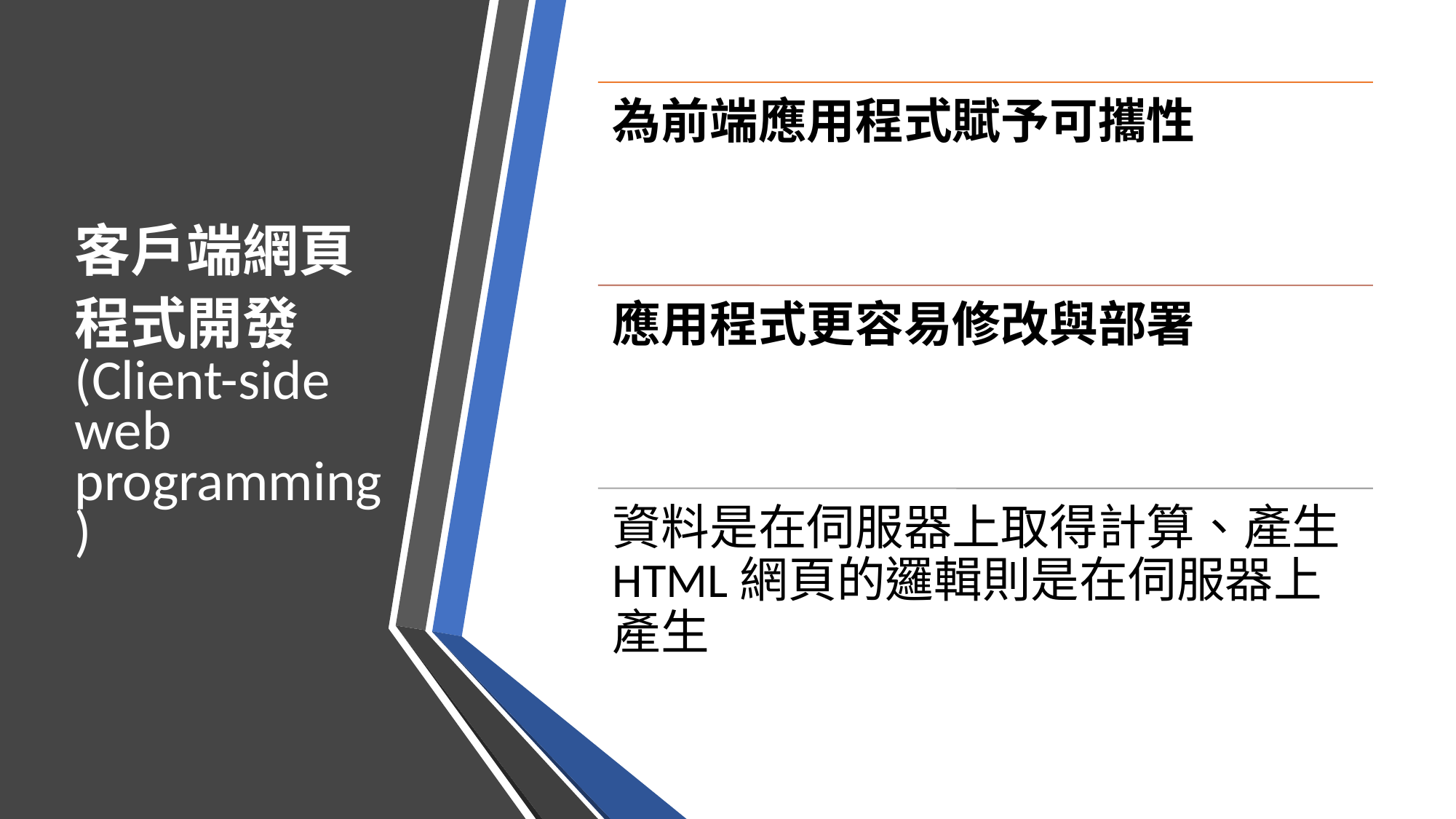

# 客戶端網頁程式開發 (Client-side web programming)
為前端應用程式賦予可攜性
應用程式更容易修改與部署
資料是在伺服器上取得計算、產生HTML網頁的邏輯則是在伺服器上產生